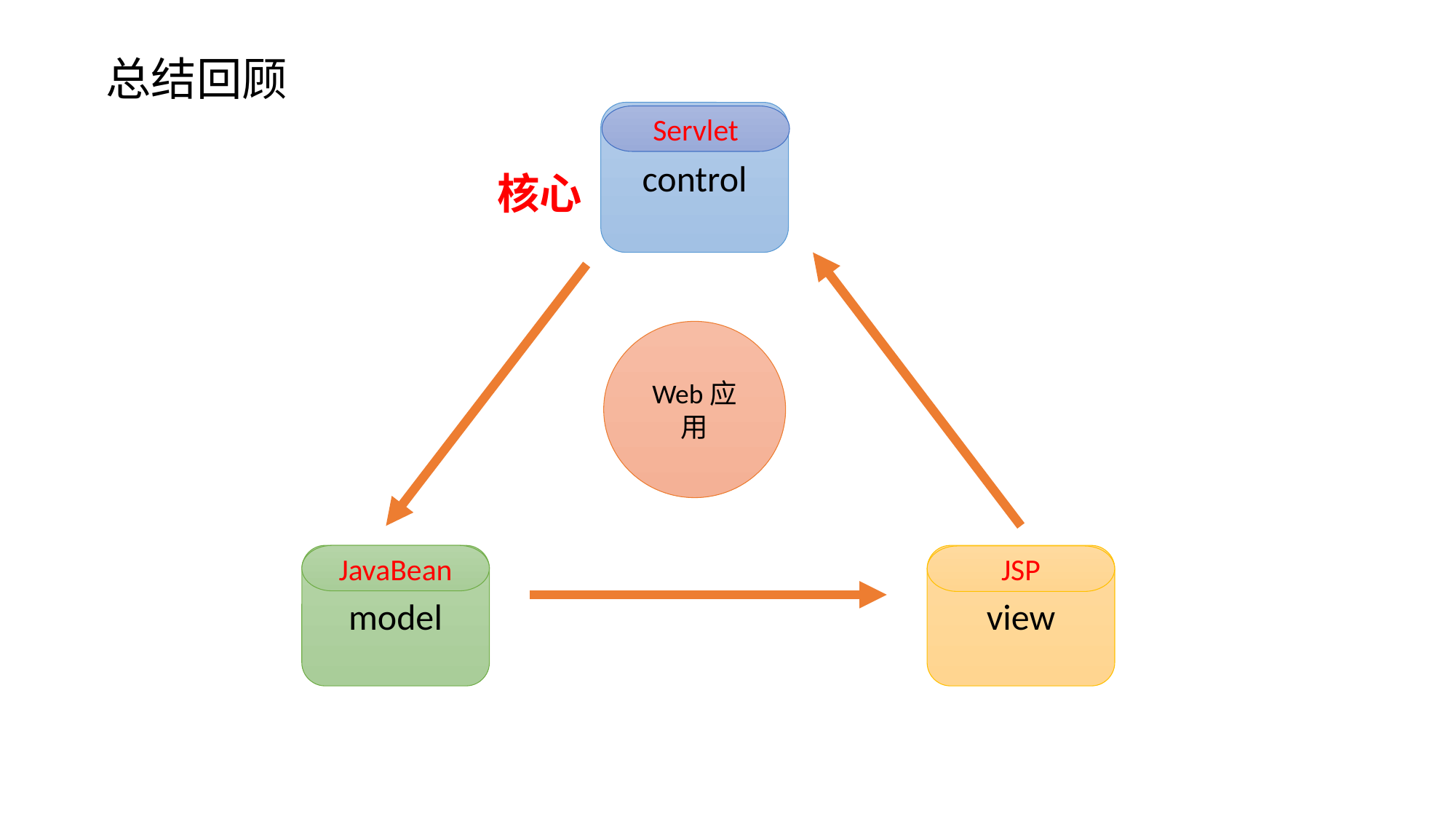

总结回顾
control
Servlet
核心
Web应用
model
view
JavaBean
JSP